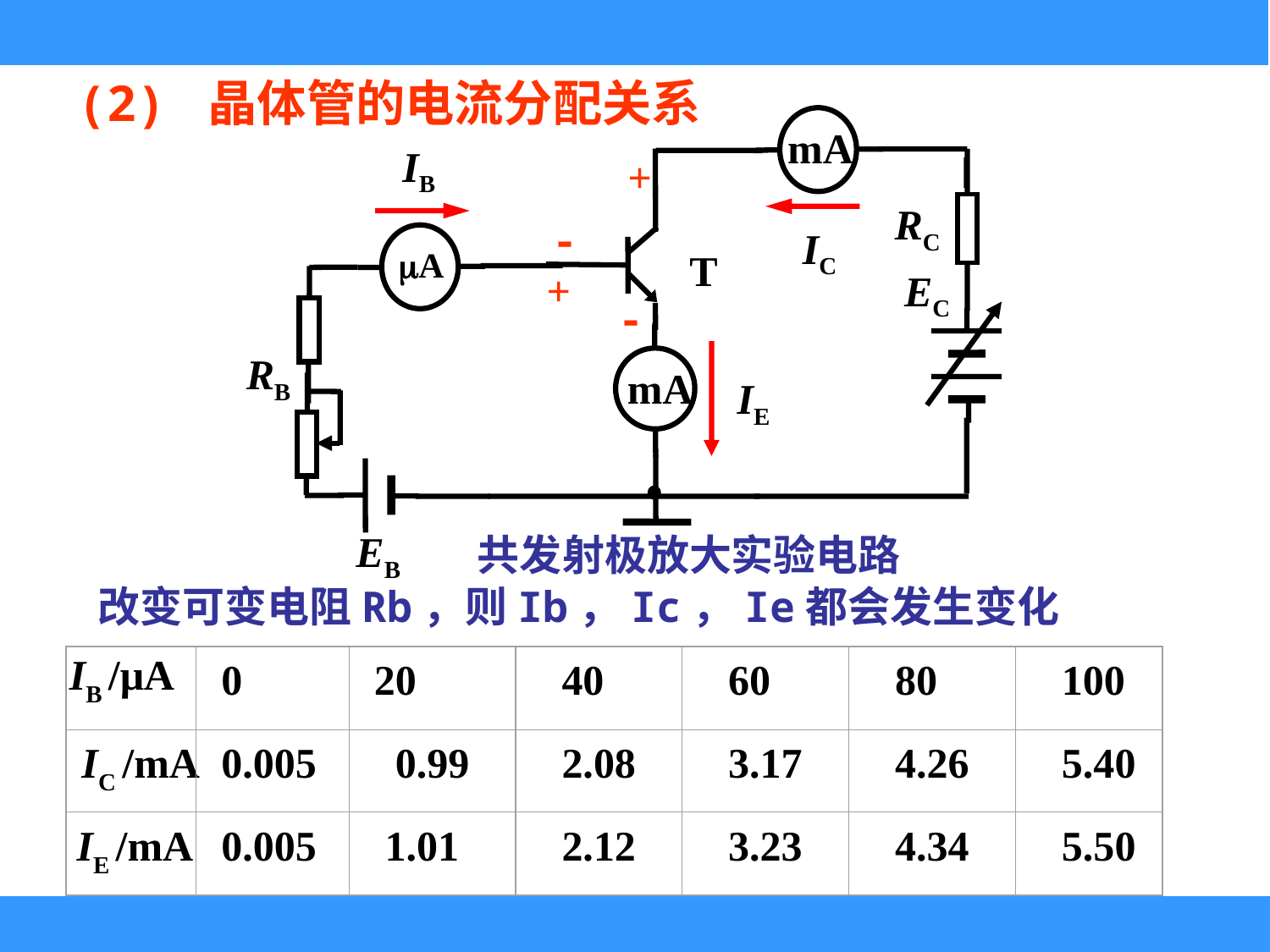

(2) 晶体管的电流分配关系

mA
IB

RC

IC

μA

T
EC

RB

mA
IE

EB
+
-
+
-
共发射极放大实验电路
改变可变电阻Rb，则Ib，Ic，Ie都会发生变化

IB /μA

0

20

  40

  60

  80

  100

IC /mA

0.005

  0.99

  2.08

  3.17

  4.26

  5.40

IE /mA

0.005

 1.01

  2.12

  3.23

  4.34

  5.50